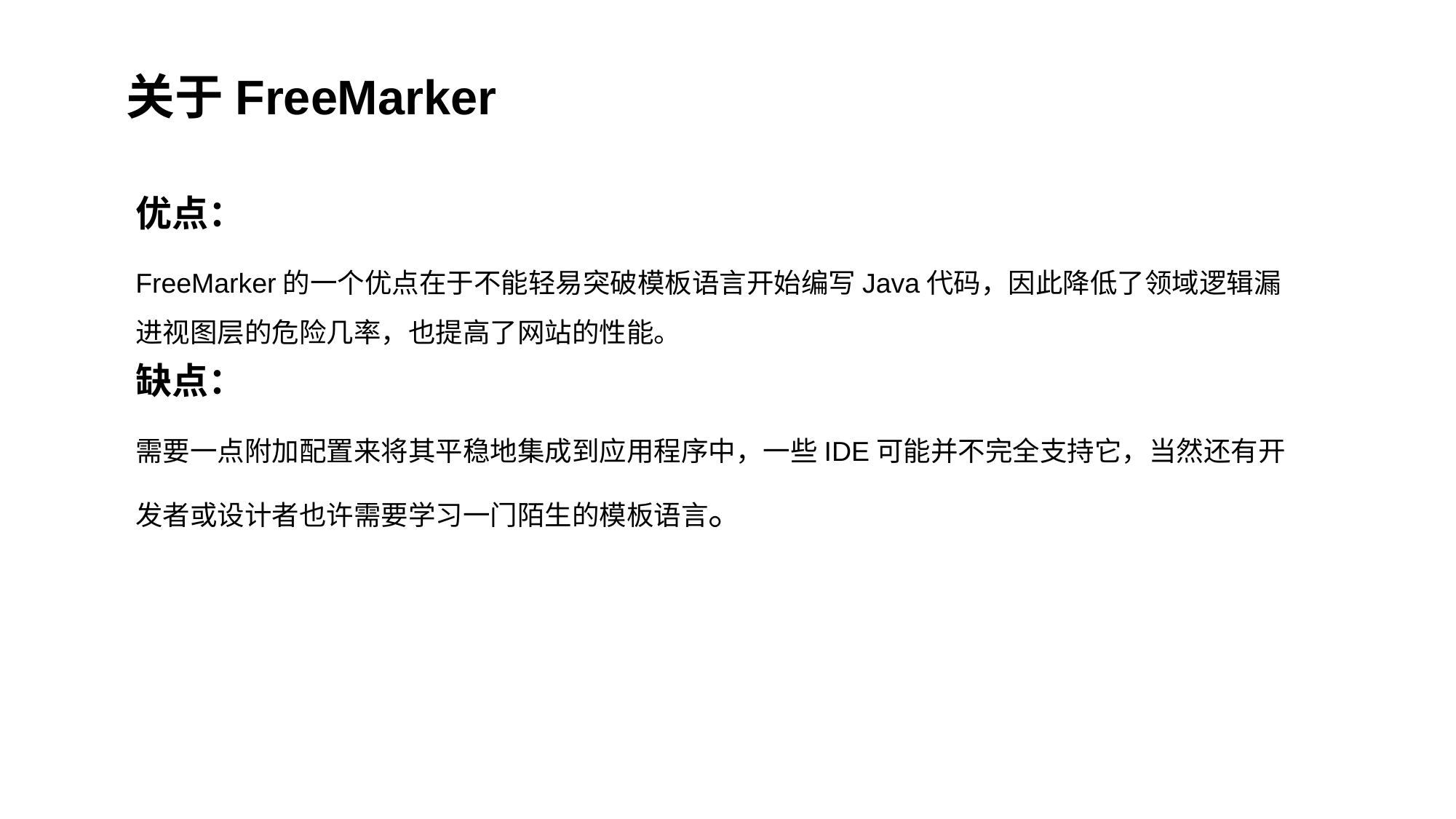

# 关于FreeMarker
优点：
FreeMarker的一个优点在于不能轻易突破模板语言开始编写Java代码，因此降低了领域逻辑漏进视图层的危险几率，也提高了网站的性能。
缺点：
需要一点附加配置来将其平稳地集成到应用程序中，一些IDE可能并不完全支持它，当然还有开发者或设计者也许需要学习一门陌生的模板语言。